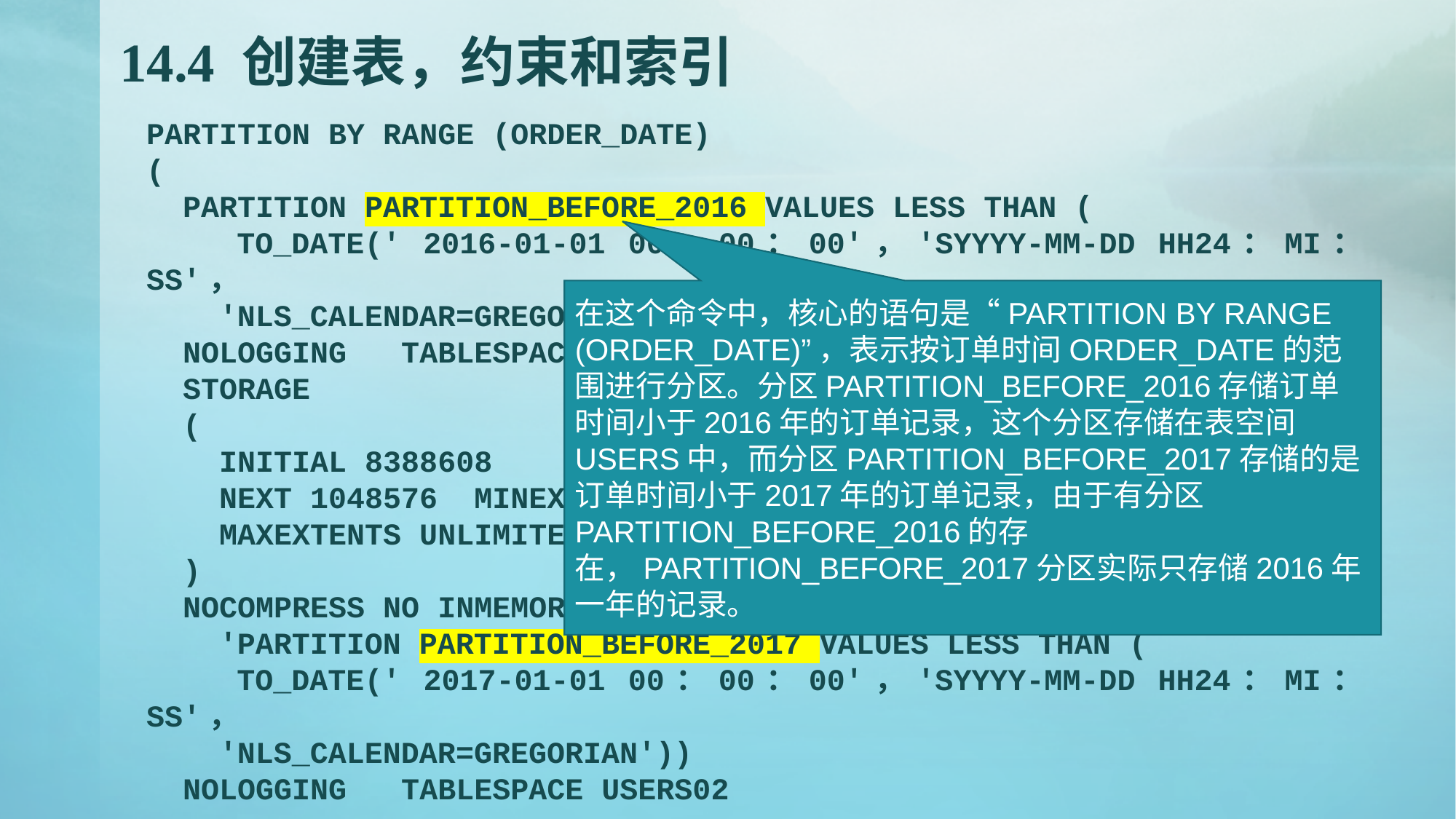

# 14.4 创建表，约束和索引
PARTITION BY RANGE (ORDER_DATE)
(
  PARTITION PARTITION_BEFORE_2016 VALUES LESS THAN (
    TO_DATE(' 2016-01-01 00：00：00'，'SYYYY-MM-DD HH24：MI：SS'，
    'NLS_CALENDAR=GREGORIAN'))
  NOLOGGING   TABLESPACE USERS   PCTFREE 10   INITRANS 1
  STORAGE
  (
    INITIAL 8388608
    NEXT 1048576  MINEXTENTS 1
    MAXEXTENTS UNLIMITED BUFFER_POOL DEFAULT
  )
  NOCOMPRESS NO INMEMORY
    'PARTITION PARTITION_BEFORE_2017 VALUES LESS THAN (
    TO_DATE(' 2017-01-01 00：00：00'，'SYYYY-MM-DD HH24：MI：SS'，
    'NLS_CALENDAR=GREGORIAN'))
  NOLOGGING   TABLESPACE USERS02
  ...
)；

在这个命令中，核心的语句是“PARTITION BY RANGE (ORDER_DATE)”，表示按订单时间ORDER_DATE的范围进行分区。分区PARTITION_BEFORE_2016存储订单时间小于2016年的订单记录，这个分区存储在表空间USERS中，而分区PARTITION_BEFORE_2017存储的是订单时间小于2017年的订单记录，由于有分区PARTITION_BEFORE_2016的存在，PARTITION_BEFORE_2017分区实际只存储2016年一年的记录。